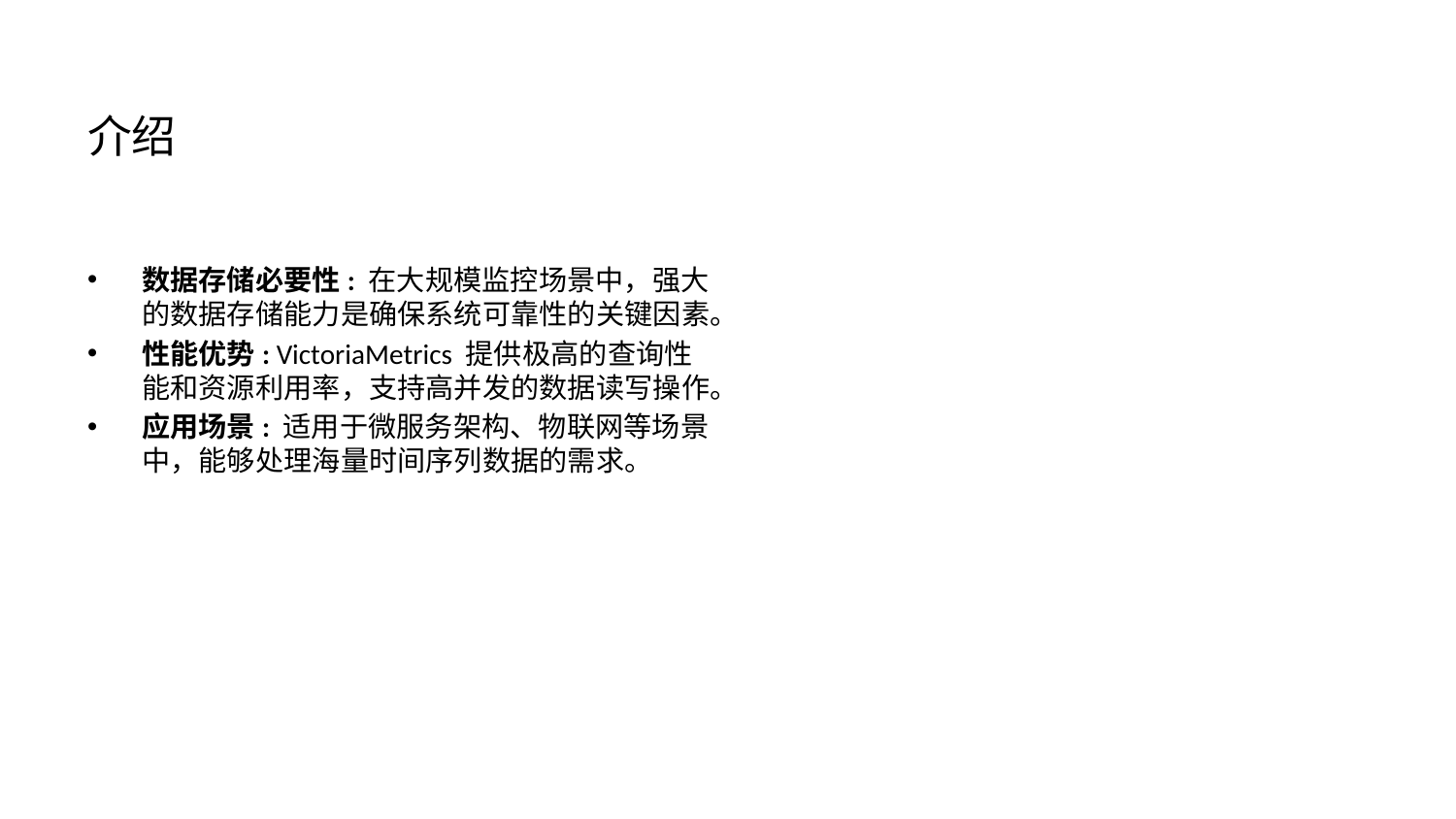

# 介绍
数据存储必要性: 在大规模监控场景中，强大的数据存储能力是确保系统可靠性的关键因素。
性能优势: VictoriaMetrics 提供极高的查询性能和资源利用率，支持高并发的数据读写操作。
应用场景: 适用于微服务架构、物联网等场景中，能够处理海量时间序列数据的需求。